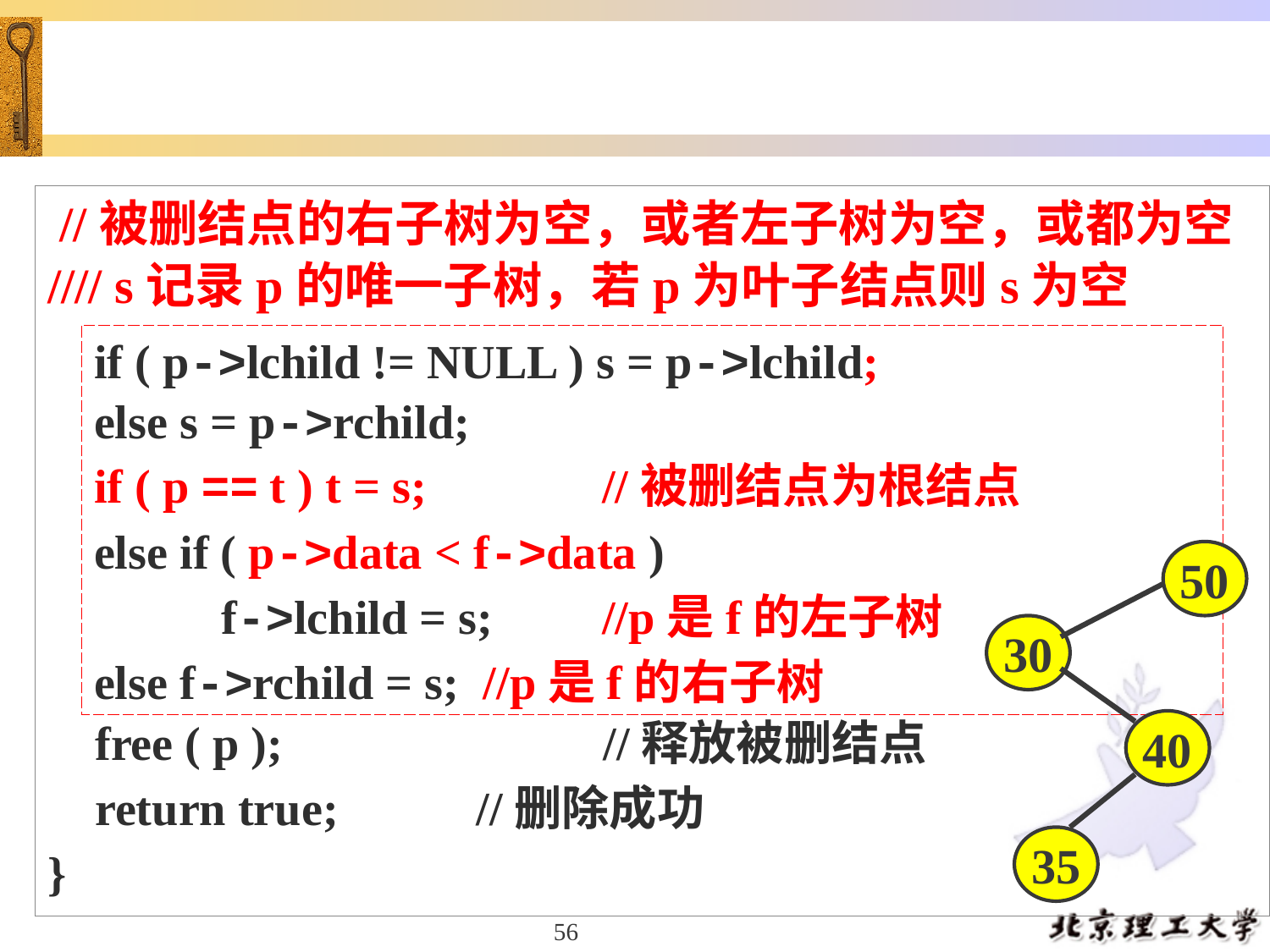

#
 //被删结点的右子树为空，或者左子树为空，或都为空
//// s记录p的唯一子树，若p为叶子结点则s为空

	free ( p ); 			//释放被删结点
    return true;		//删除成功
}
if ( p->lchild != NULL ) s = p->lchild;
else s = p->rchild;
if ( p == t ) t = s;		//被删结点为根结点
else if ( p->data < f->data )
         	f->lchild = s;	//p是f的左子树
else f->rchild = s;  //p是f的右子树
50

30

40

35
56